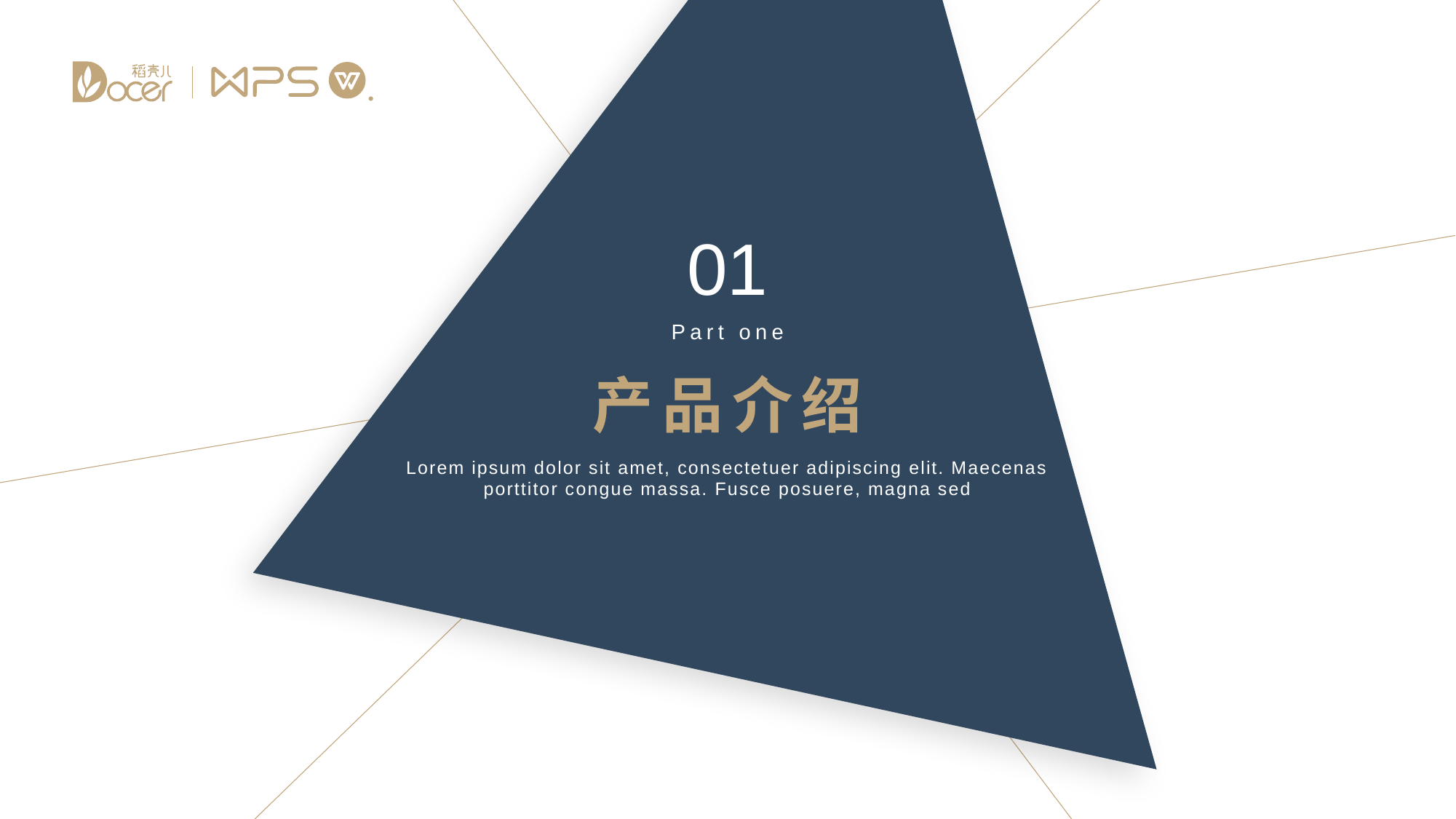

01
Part one
产品介绍
Lorem ipsum dolor sit amet, consectetuer adipiscing elit. Maecenas porttitor congue massa. Fusce posuere, magna sed